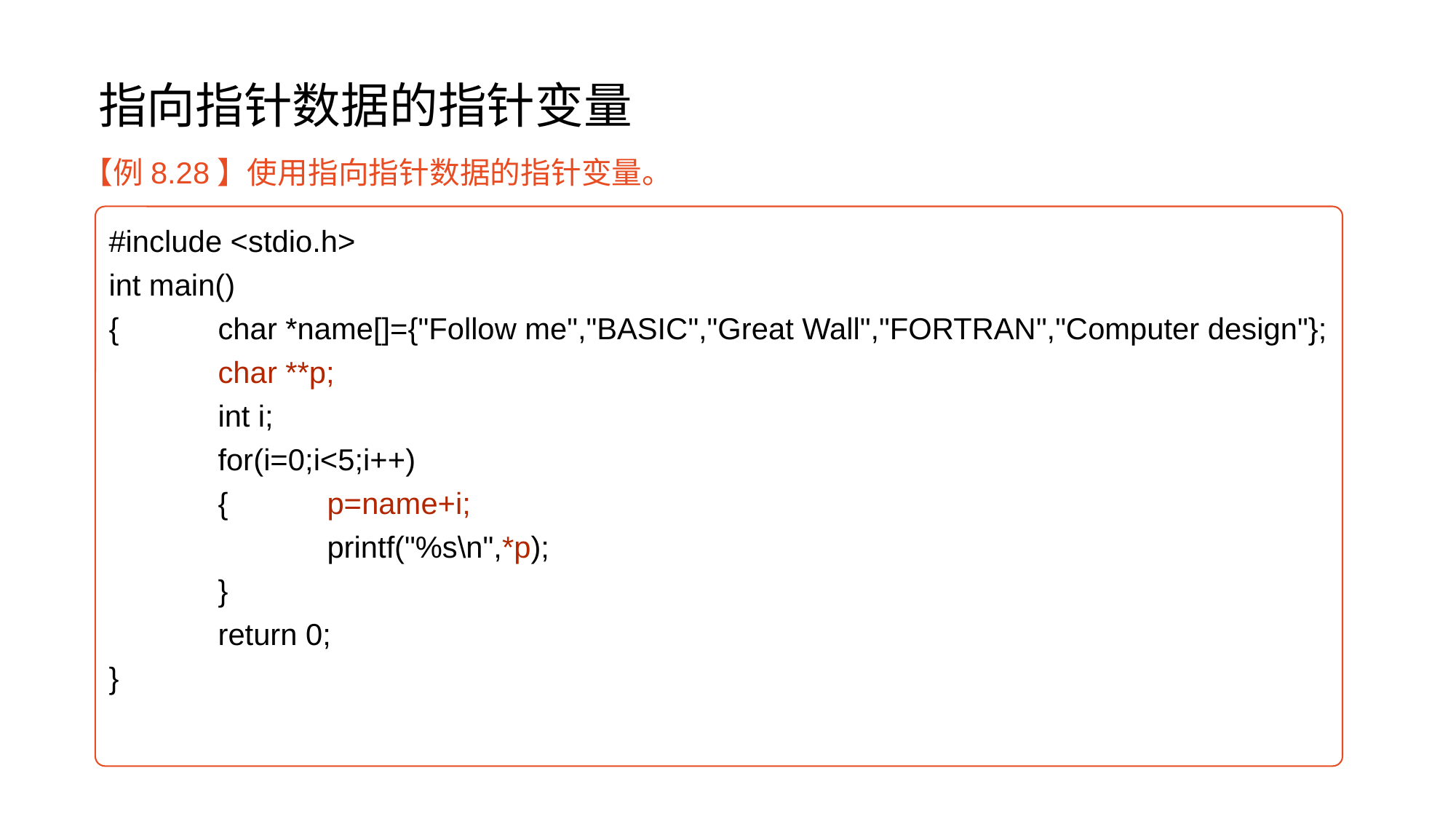

# 指向指针数据的指针变量
【例8.28】使用指向指针数据的指针变量。
#include <stdio.h>
int main()
{	char *name[]={"Follow me","BASIC","Great Wall","FORTRAN","Computer design"};
	char **p;
	int i;
	for(i=0;i<5;i++)
	{	p=name+i;
		printf("%s\n",*p);
	}
	return 0;
}